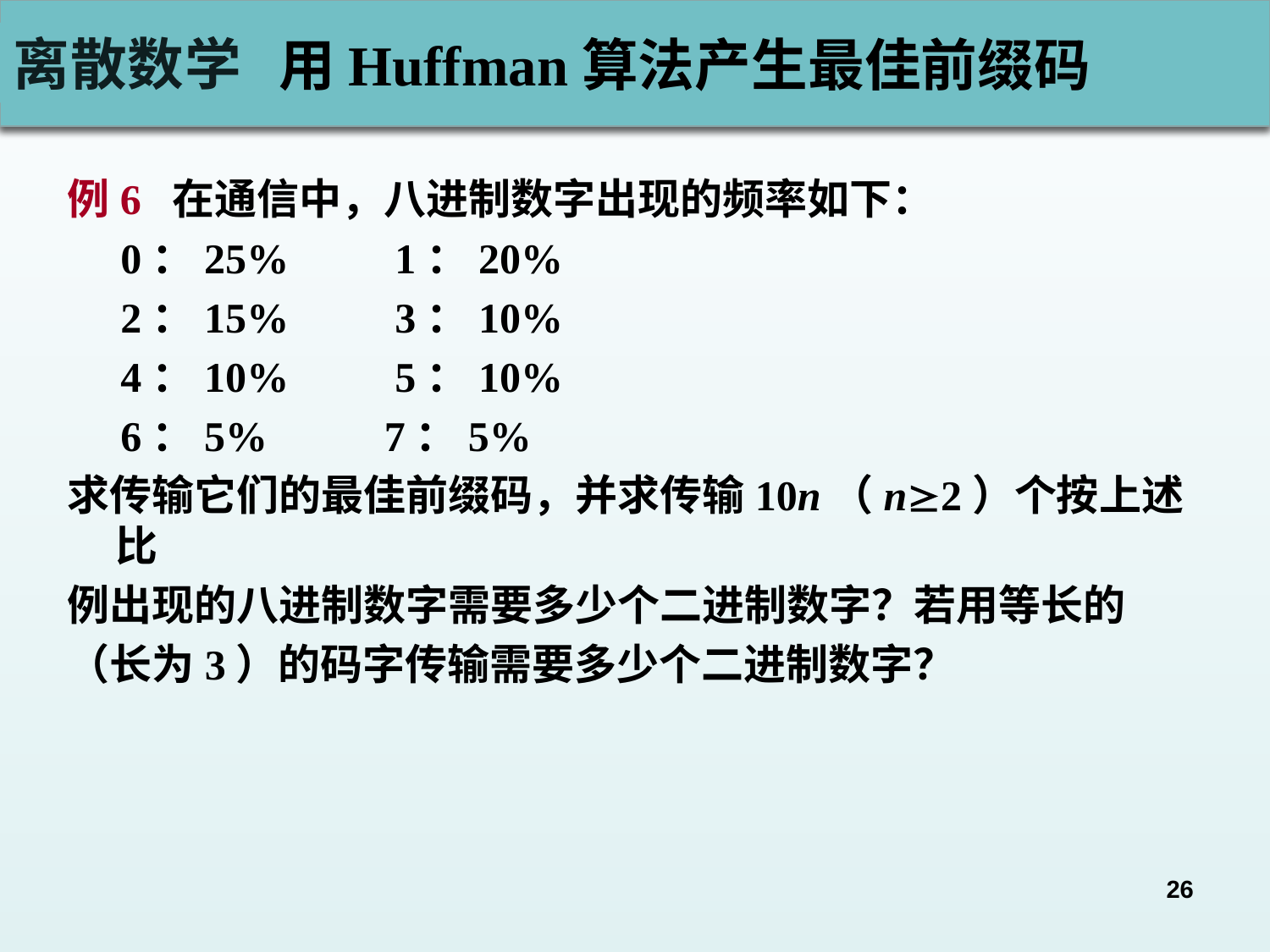

# 用Huffman算法产生最佳前缀码
例6  在通信中，八进制数字出现的频率如下：
     0：25%          1：20%
     2：15%          3：10%
     4：10%          5：10%
     6：5%           7：5%
求传输它们的最佳前缀码，并求传输10n（n≥2）个按上述比
例出现的八进制数字需要多少个二进制数字？若用等长的
（长为3）的码字传输需要多少个二进制数字？
26